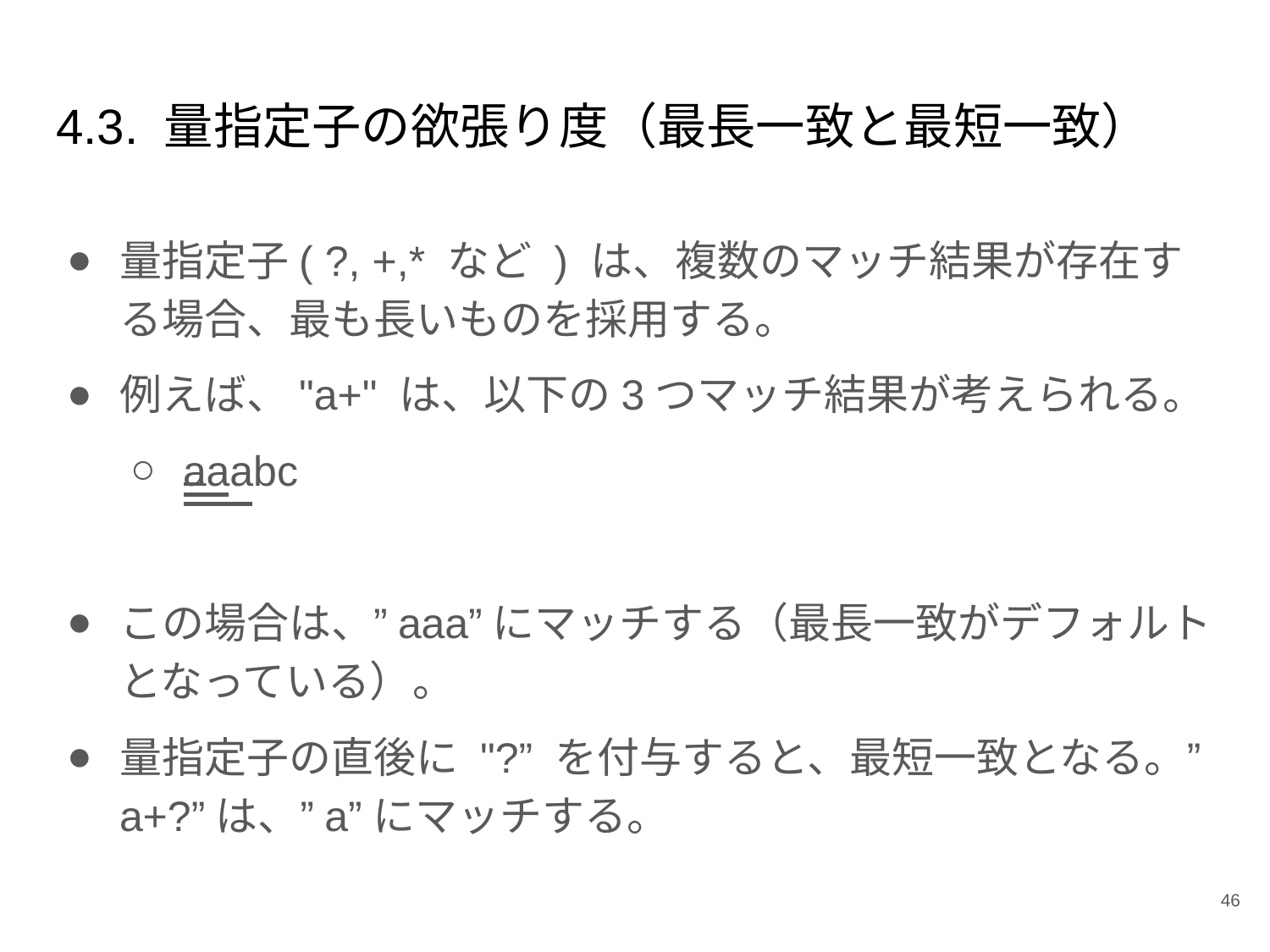

# 4.3. 量指定子の欲張り度（最長一致と最短一致）
量指定子( ?, +,* など ) は、複数のマッチ結果が存在する場合、最も長いものを採用する。
例えば、"a+" は、以下の3つマッチ結果が考えられる。
aaabc

この場合は、”aaa”にマッチする（最長一致がデフォルトとなっている）。
量指定子の直後に "?” を付与すると、最短一致となる。”a+?”は、”a”にマッチする。
46